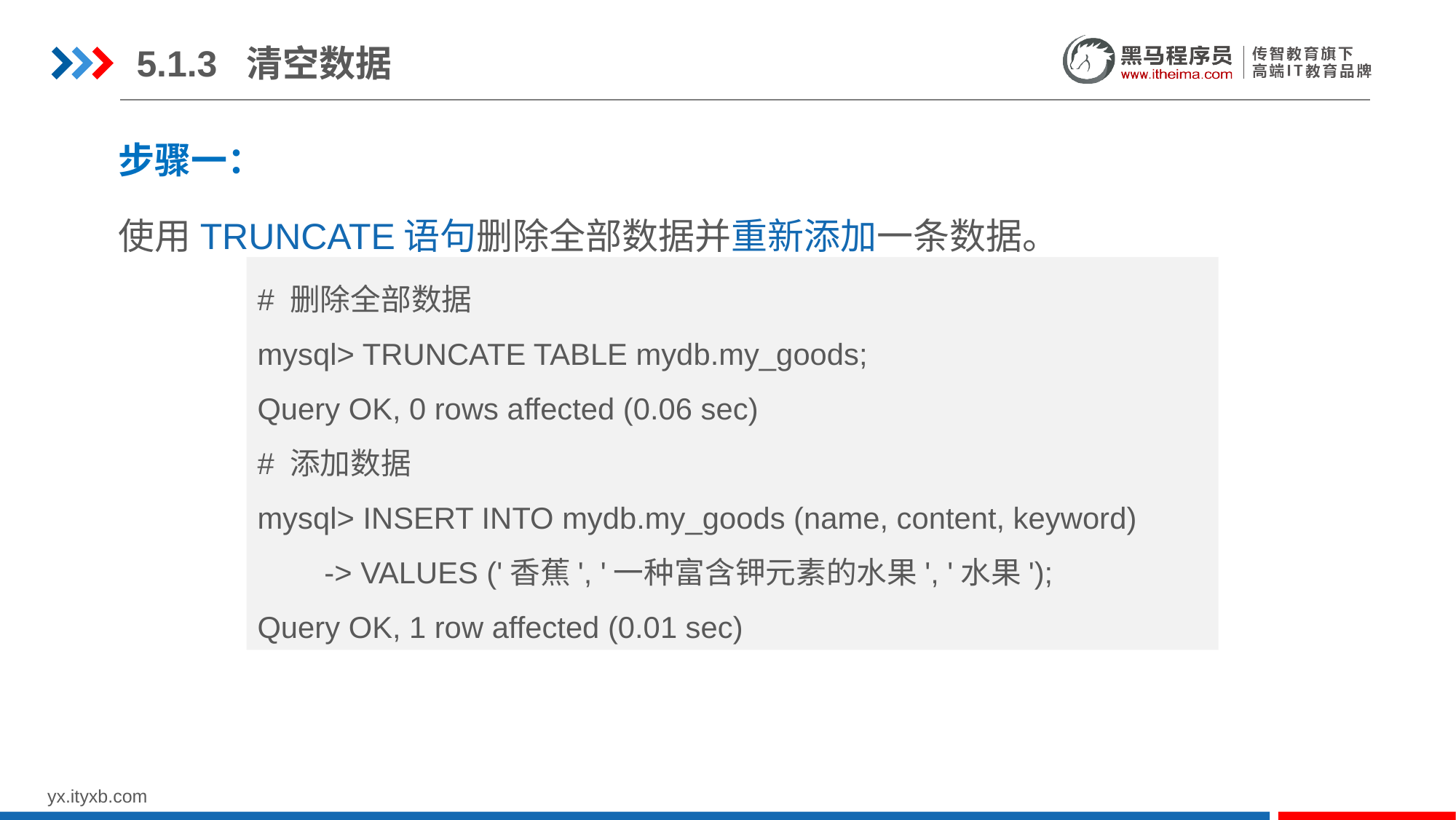

5.1.3  清空数据
步骤一：
使用TRUNCATE语句删除全部数据并重新添加一条数据。
# 删除全部数据
mysql> TRUNCATE TABLE mydb.my_goods;
Query OK, 0 rows affected (0.06 sec)
# 添加数据
mysql> INSERT INTO mydb.my_goods (name, content, keyword)
        -> VALUES ('香蕉', '一种富含钾元素的水果', '水果');
Query OK, 1 row affected (0.01 sec)